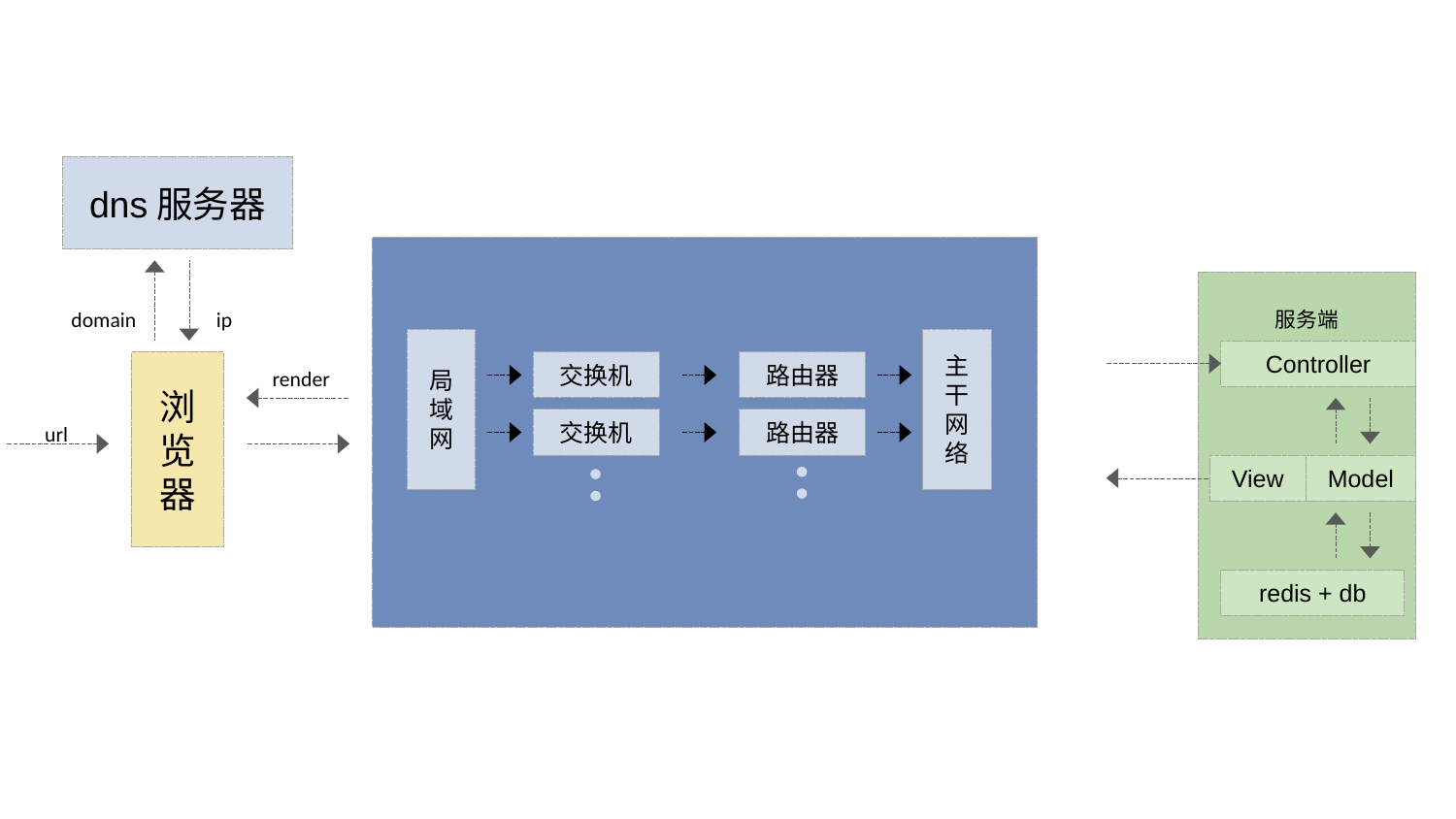

dns服务器

domain
ip
服务端
局域网
主干网络
Controller
浏览器
交换机
路由器
render
url
交换机
路由器
View
Model

redis + db